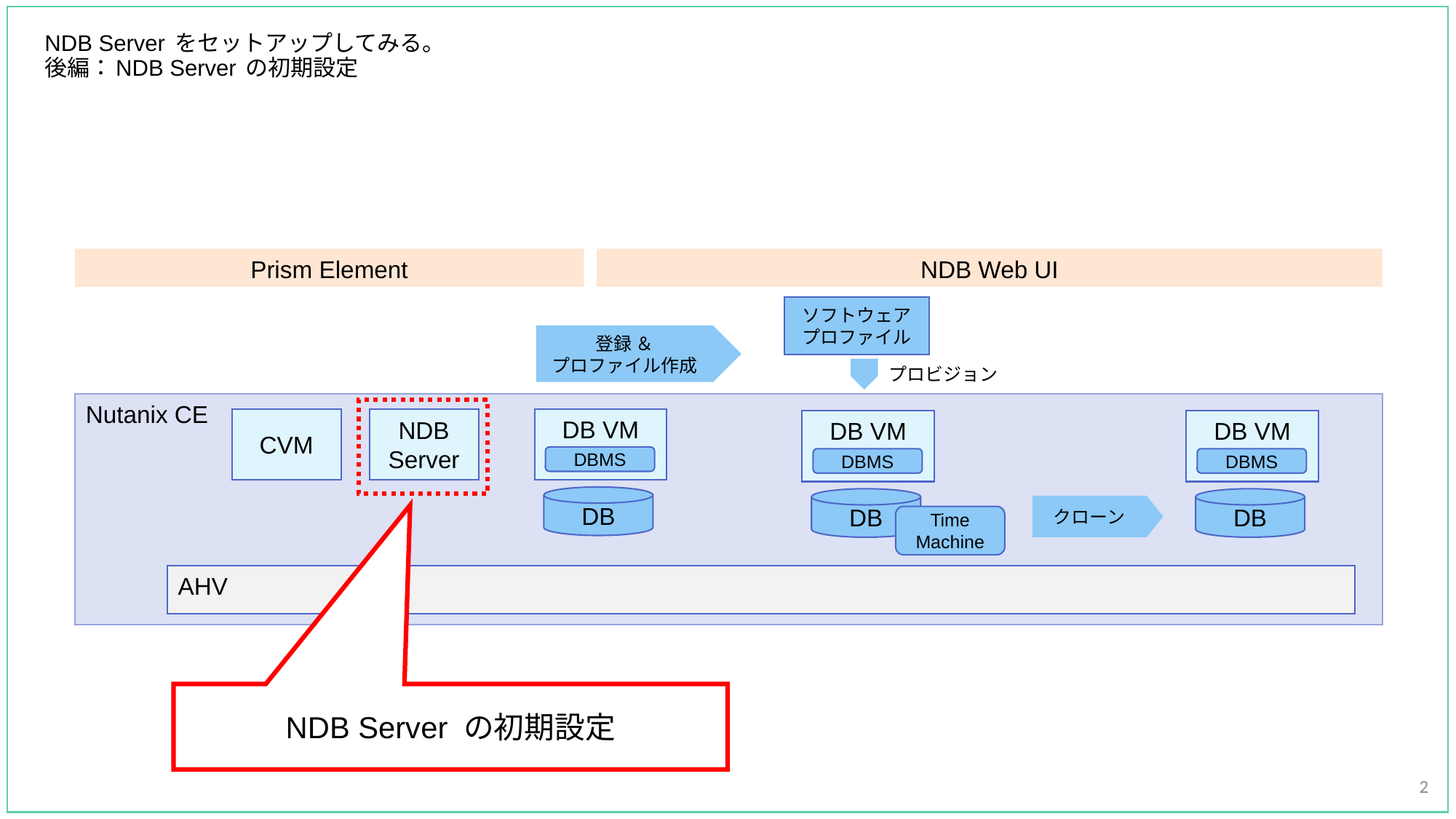

# NDB Server をセットアップしてみる。 後編：NDB Server の初期設定

NDB Server の初期設定
2